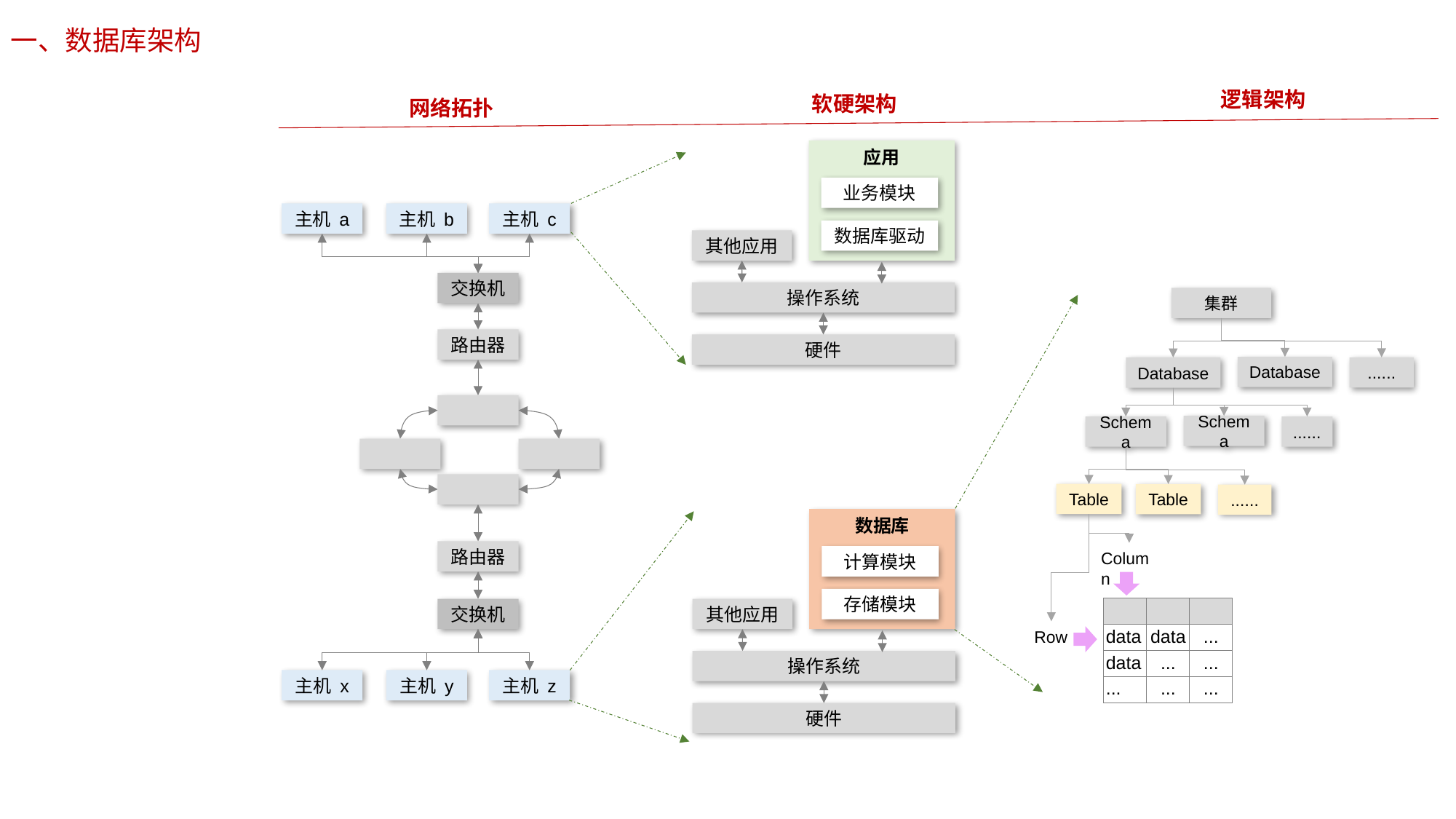

一、数据库架构
逻辑架构
软硬架构
网络拓扑
应用
业务模块
主机 a
主机 b
主机 c
数据库驱动
其他应用
交换机
操作系统
集群
路由器
硬件
Database
......
Database

Schema
Schema
......

Table
Table
......
数据库
路由器
Column
计算模块

存储模块
|  |  |  |
| --- | --- | --- |
| data | data | ... |
| data | ... | ... |
| ... | ... | ... |
其他应用
交换机
Row

操作系统
主机 x
主机 y
主机 z
硬件